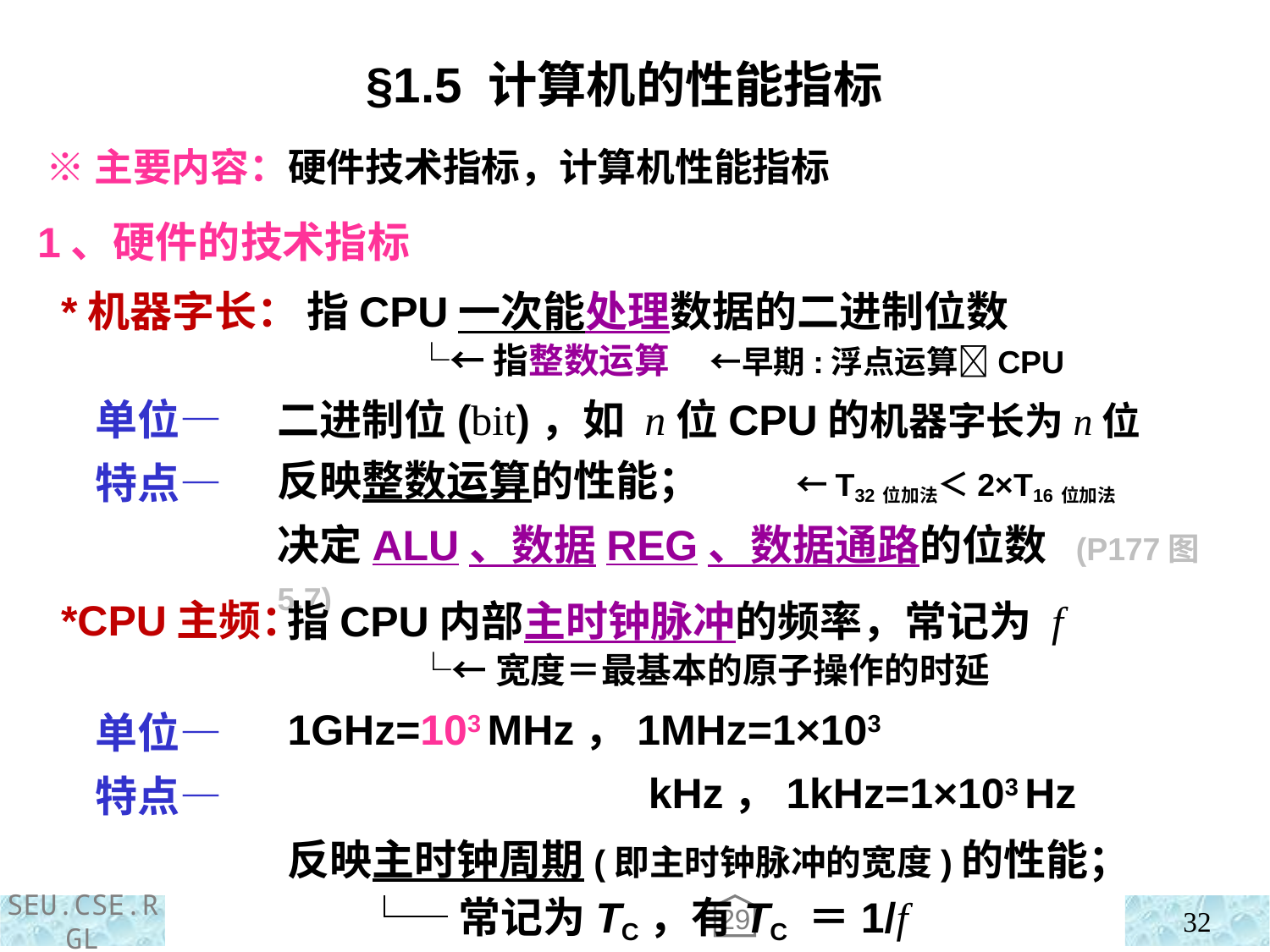

§1.5 计算机的性能指标
 ※主要内容：硬件技术指标，计算机性能指标
1、硬件的技术指标
  *机器字长：

     单位—
     特点—

  *CPU主频：

     单位—
     特点—
  指CPU一次能处理数据的二进制位数
                 └←指整数运算     ←早期:浮点运算∉CPU
二进制位(bit)，如 n位CPU的机器字长为n位
反映整数运算的性能；          ←T32位加法＜2×T16位加法
决定ALU、数据REG、数据通路的位数  (P177图5.7)
指CPU内部主时钟脉冲的频率，常记为 f
                └←宽度＝最基本的原子操作的时延
1GHz=103 MHz，1MHz=1×103 kHz，1kHz=1×103 Hz
反映主时钟周期(即主时钟脉冲的宽度)的性能；
        └─常记为TC，有TC ＝1/f
29
32